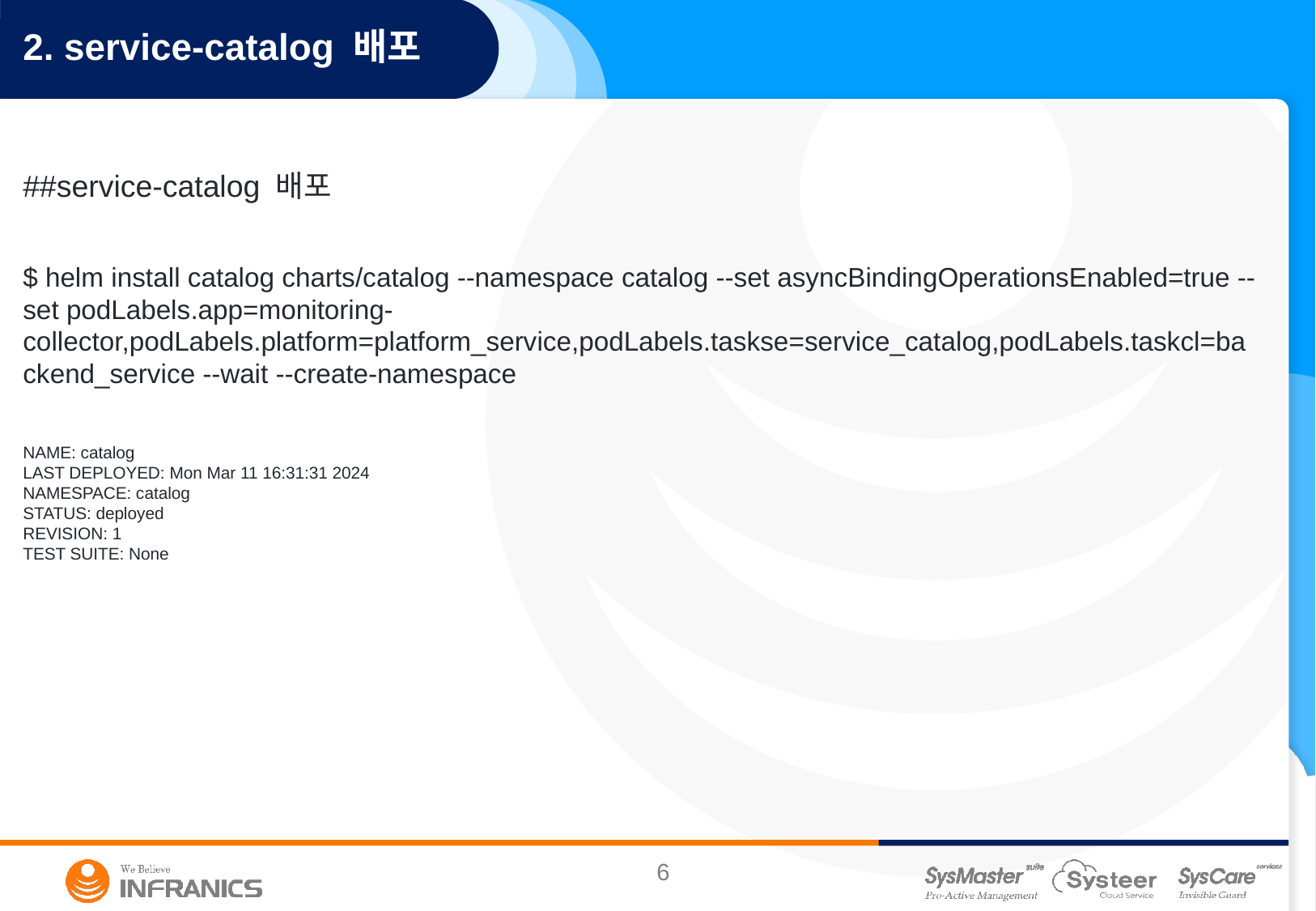

2. service-catalog 배포

##service-catalog 배포

$ helm install catalog charts/catalog --namespace catalog --set asyncBindingOperationsEnabled=true --set podLabels.app=monitoring-collector,podLabels.platform=platform_service,podLabels.taskse=service_catalog,podLabels.taskcl=backend_service --wait --create-namespace

NAME: catalog
LAST DEPLOYED: Mon Mar 11 16:31:31 2024
NAMESPACE: catalog
STATUS: deployed
REVISION: 1
TEST SUITE: None